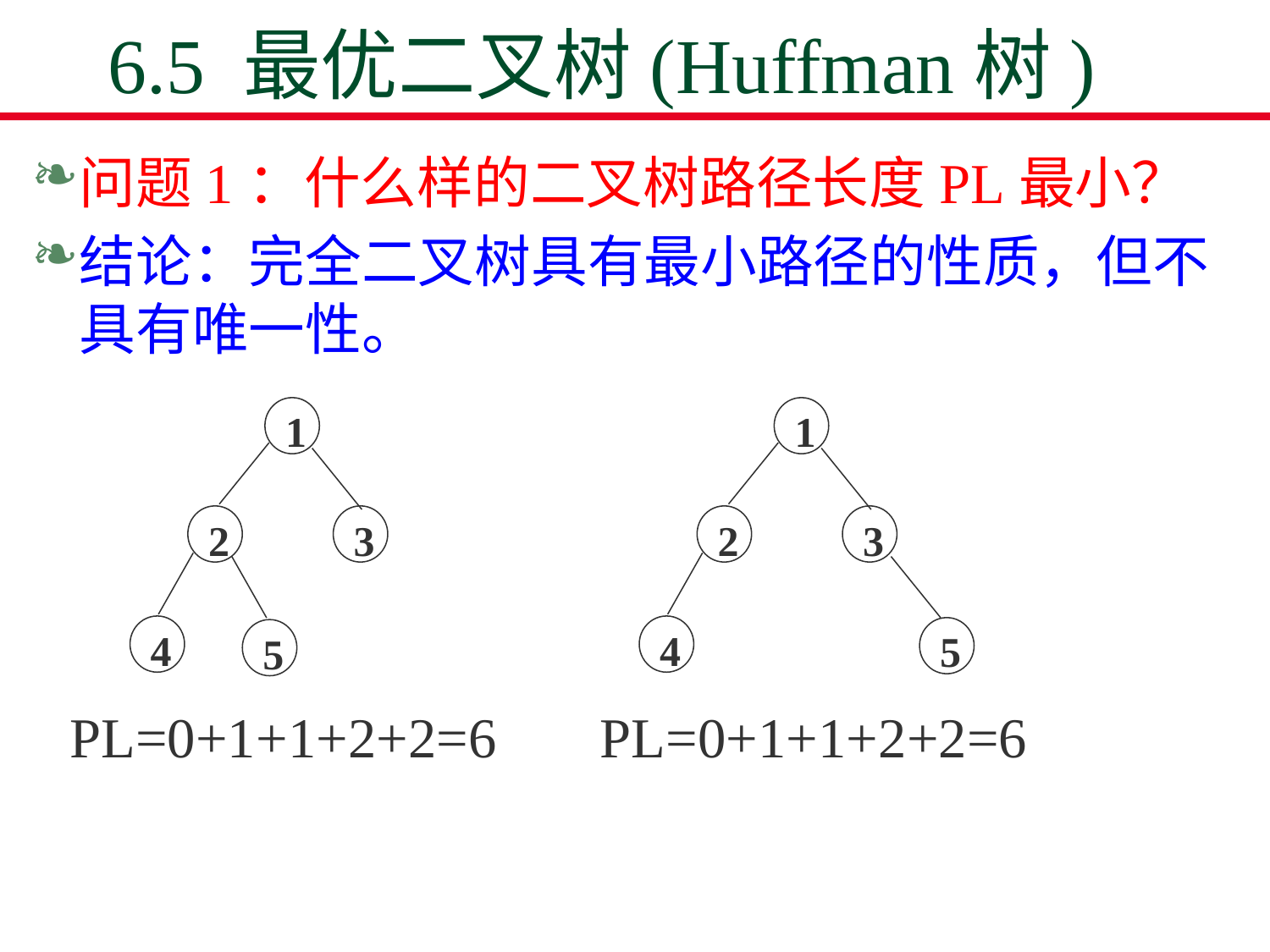

# 6.5 最优二叉树(Huffman树)
问题1：什么样的二叉树路径长度PL最小？
结论：完全二叉树具有最小路径的性质，但不具有唯一性。

1

2
3

4
5
1

2
3

4
5
PL=0+1+1+2+2=6
PL=0+1+1+2+2=6